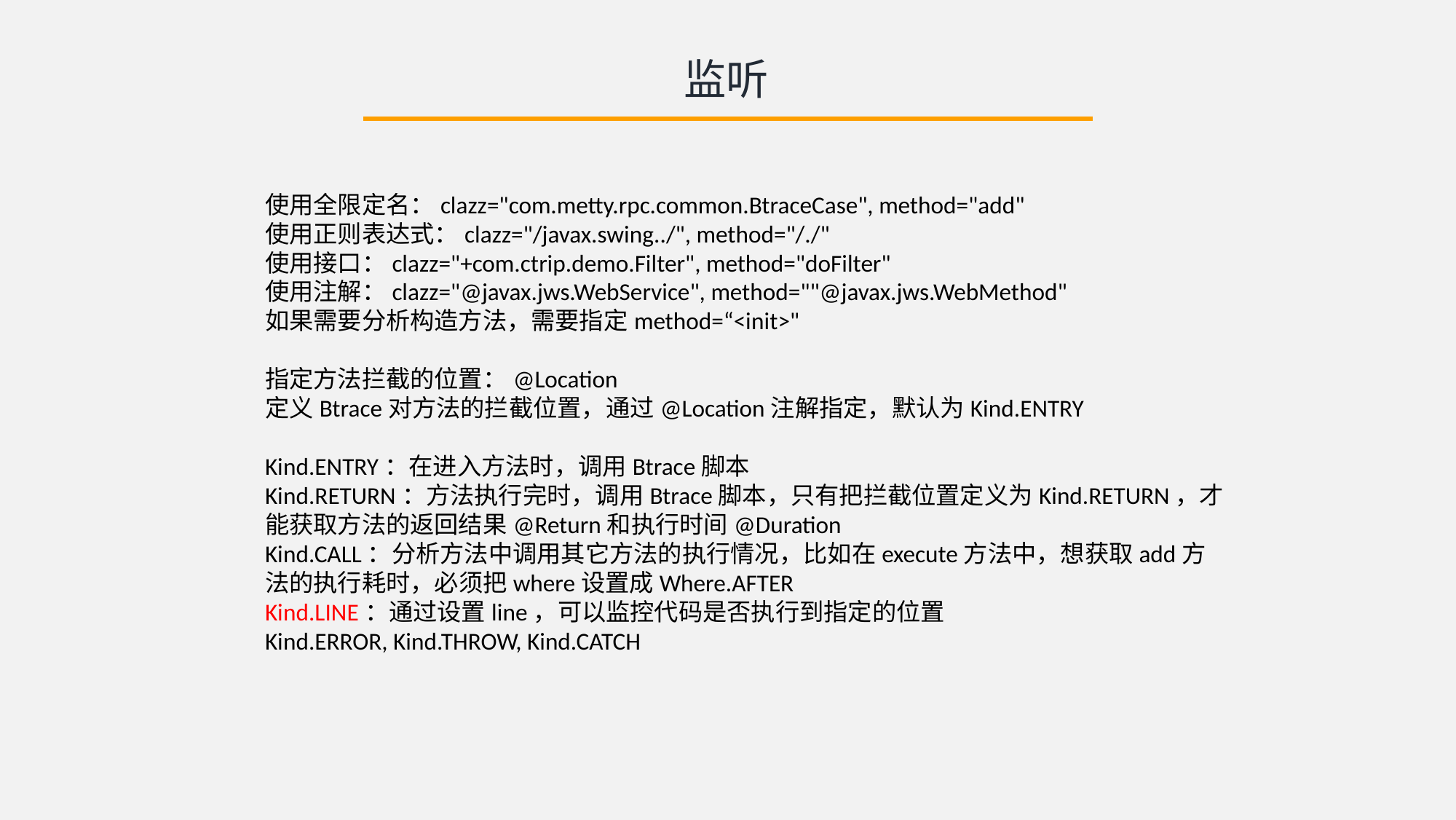

监听
使用全限定名：clazz="com.metty.rpc.common.BtraceCase", method="add"
使用正则表达式：clazz="/javax.swing../", method="/./"
使用接口：clazz="+com.ctrip.demo.Filter", method="doFilter"
使用注解：clazz="@javax.jws.WebService", method=""@javax.jws.WebMethod"
如果需要分析构造方法，需要指定method=“<init>"

指定方法拦截的位置：@Location
定义Btrace对方法的拦截位置，通过@Location注解指定，默认为Kind.ENTRY
Kind.ENTRY：在进入方法时，调用Btrace脚本
Kind.RETURN：方法执行完时，调用Btrace脚本，只有把拦截位置定义为Kind.RETURN，才能获取方法的返回结果@Return和执行时间@Duration
Kind.CALL：分析方法中调用其它方法的执行情况，比如在execute方法中，想获取add方法的执行耗时，必须把where设置成Where.AFTER
Kind.LINE：通过设置line，可以监控代码是否执行到指定的位置
Kind.ERROR, Kind.THROW, Kind.CATCH